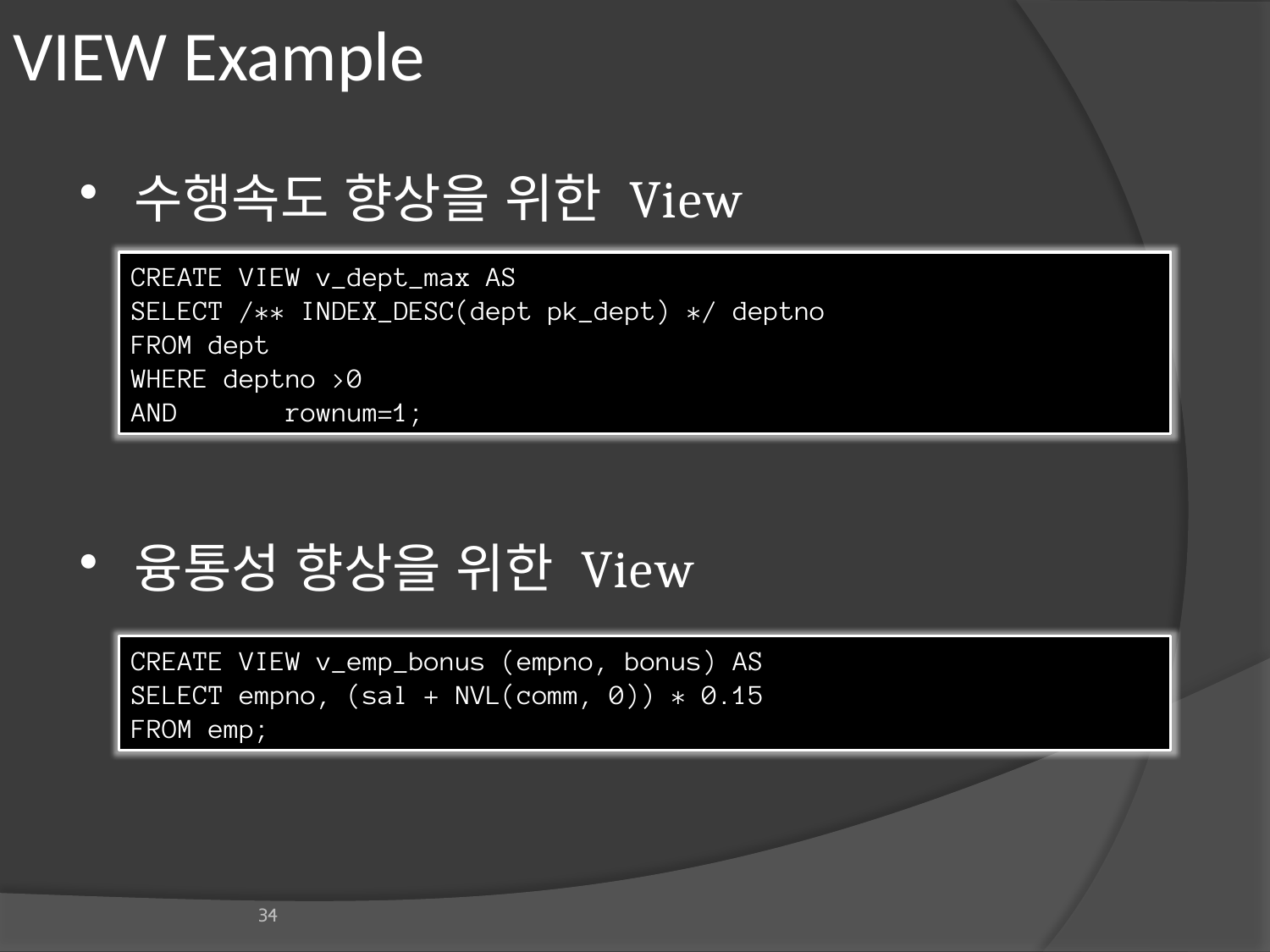

# VIEW Example
수행속도 향상을 위한 View

융통성 향상을 위한 View

CREATE VIEW v_dept_max AS
SELECT /** INDEX_DESC(dept pk_dept) */ deptno
FROM dept
WHERE deptno >0
AND       rownum=1;
CREATE VIEW v_emp_bonus (empno, bonus) AS
SELECT empno, (sal + NVL(comm, 0)) * 0.15
FROM emp;
34